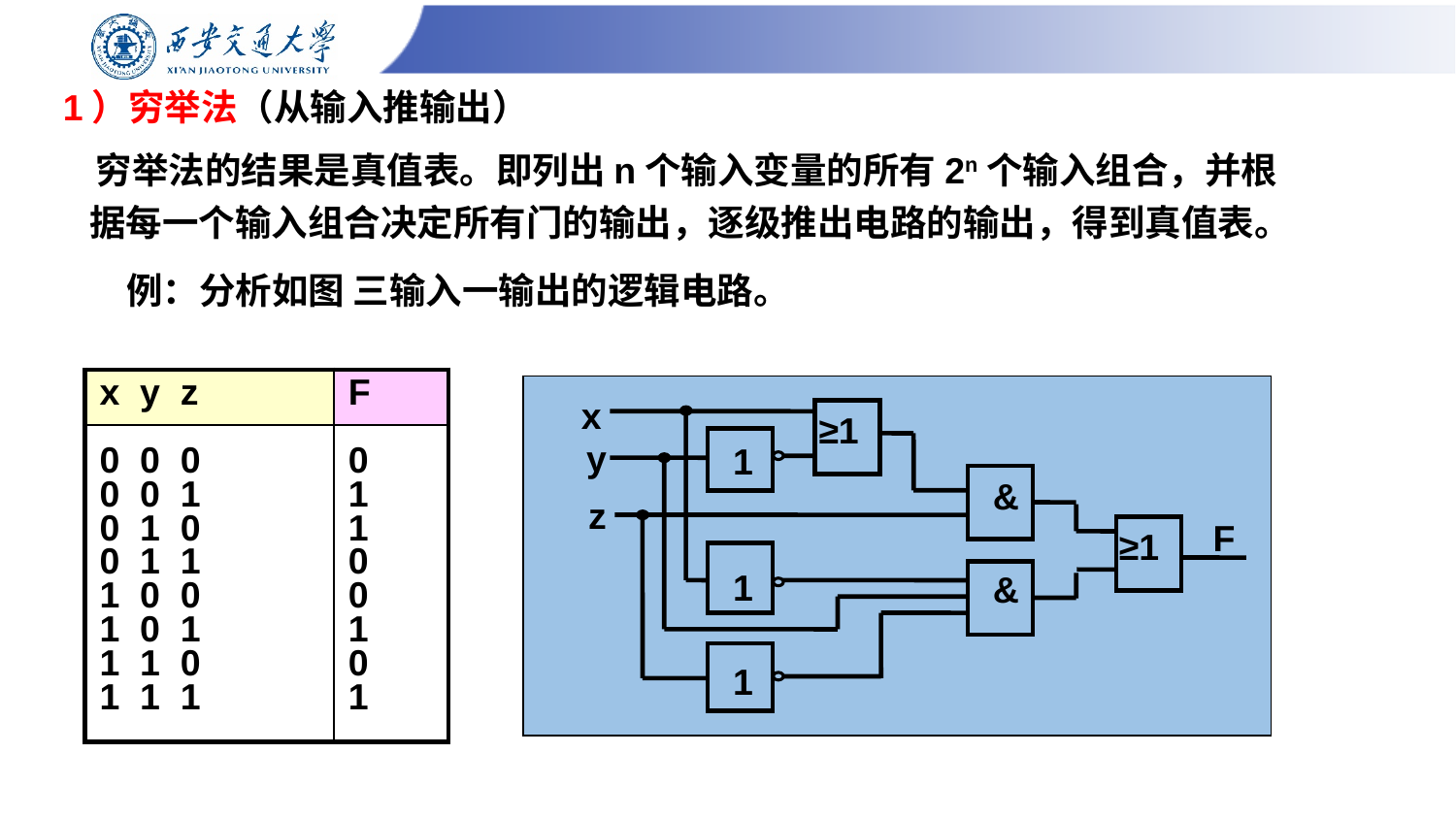

# 1）穷举法（从输入推输出）
   穷举法的结果是真值表。即列出n个输入变量的所有2n个输入组合，并根据每一个输入组合决定所有门的输出，逐级推出电路的输出，得到真值表。
例：分析如图 三输入一输出的逻辑电路。
| x y z | F |
| --- | --- |
| 0 0 0 0 0 1 0 1 0 0 1 1 1 0 0 1 0 1 1 1 0 1 1 1 | 0 1 1 0 0 1 0 1 |

x
≥1

y

1

&
z

F

≥1

1
&

1